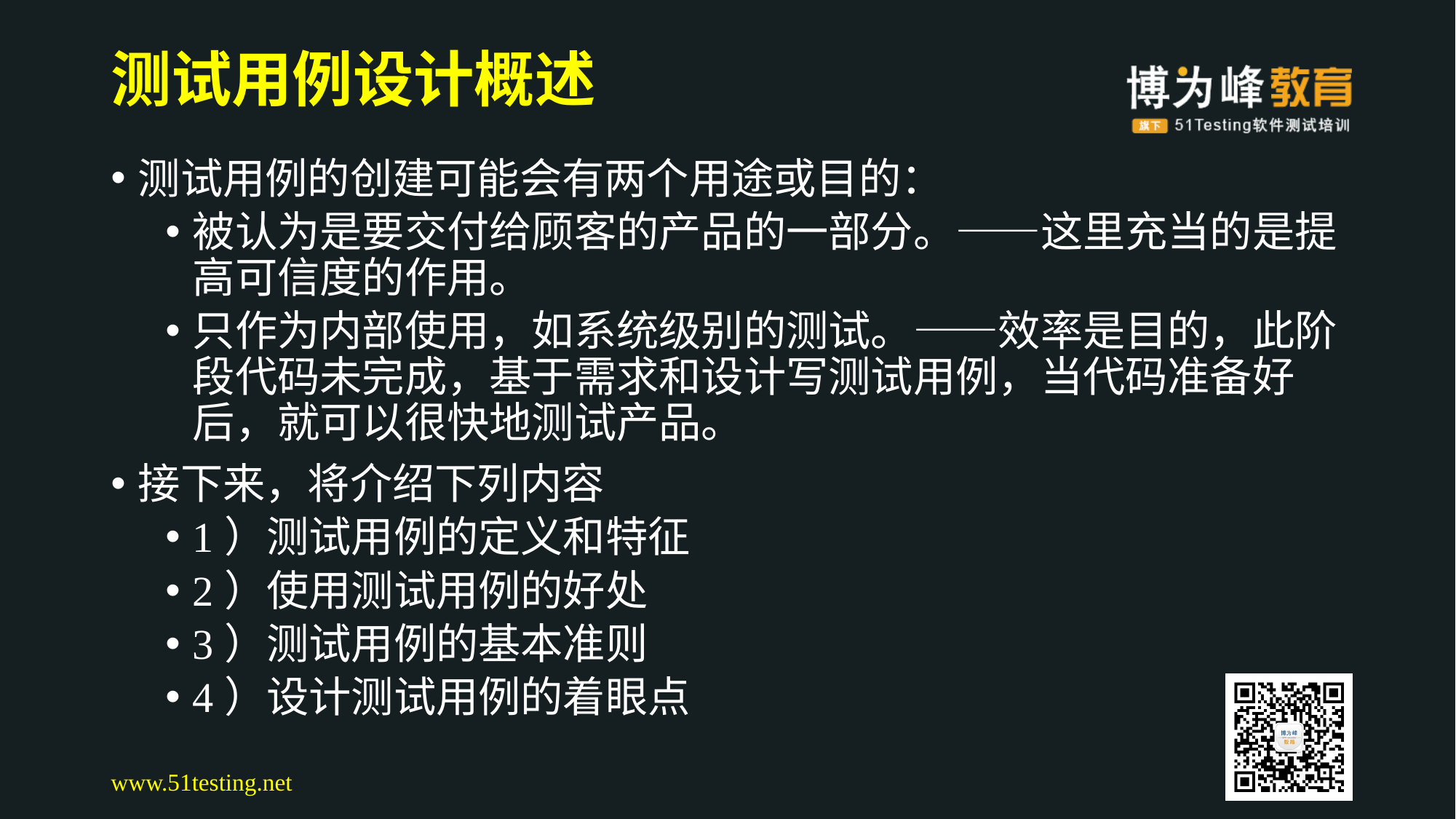

# 测试用例设计概述
测试用例的创建可能会有两个用途或目的：
被认为是要交付给顾客的产品的一部分。——这里充当的是提高可信度的作用。
只作为内部使用，如系统级别的测试。——效率是目的，此阶段代码未完成，基于需求和设计写测试用例，当代码准备好后，就可以很快地测试产品。
接下来，将介绍下列内容
1）测试用例的定义和特征
2）使用测试用例的好处
3）测试用例的基本准则
4）设计测试用例的着眼点

www.51testing.net